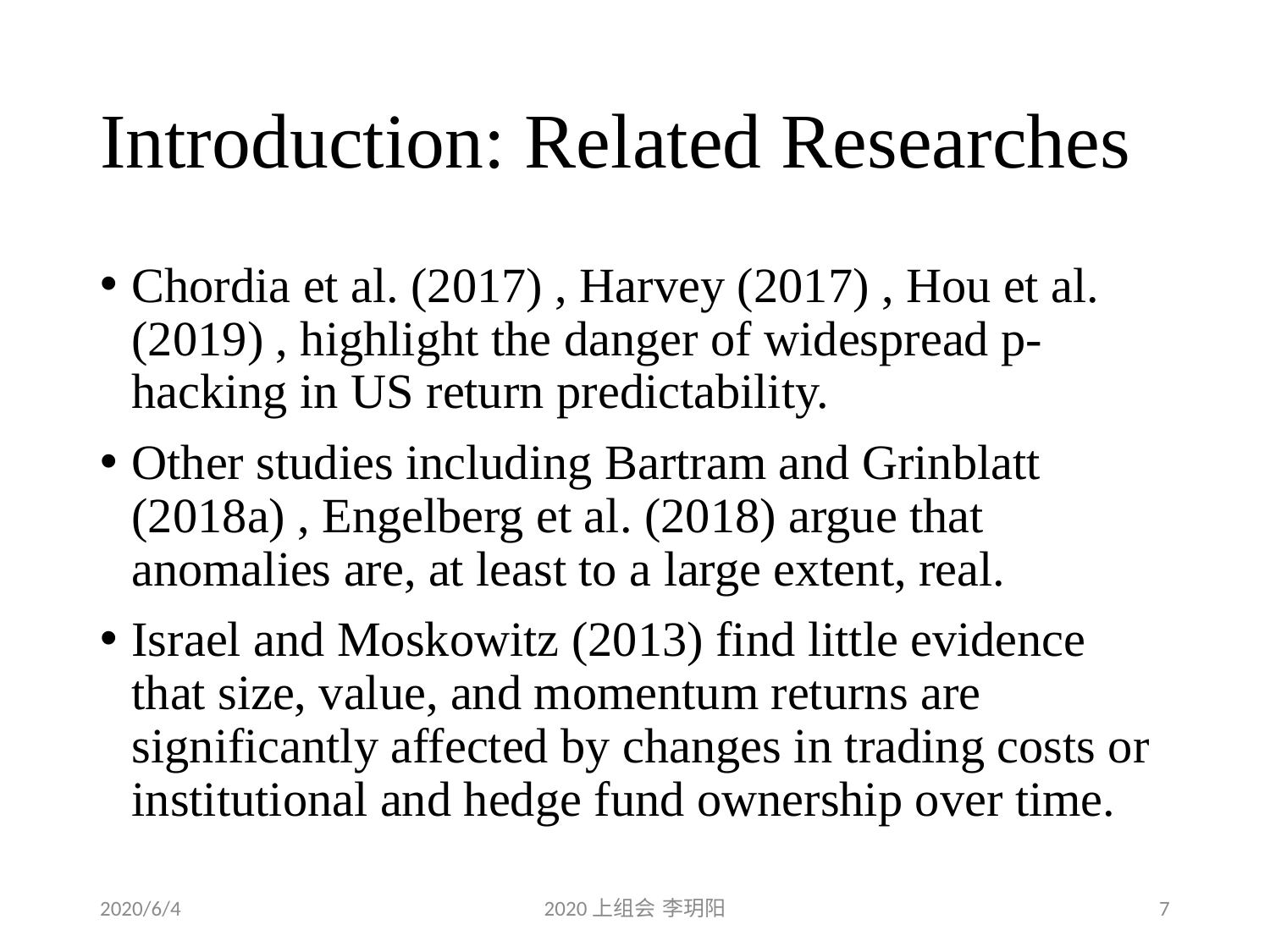

# Introduction: Related Researches
Chordia et al. (2017) , Harvey (2017) , Hou et al. (2019) , highlight the danger of widespread p-hacking in US return predictability.
Other studies including Bartram and Grinblatt (2018a) , Engelberg et al. (2018) argue that anomalies are, at least to a large extent, real.
Israel and Moskowitz (2013) find little evidence that size, value, and momentum returns are significantly affected by changes in trading costs or institutional and hedge fund ownership over time.

2020/6/4
2020上组会 李玥阳
7